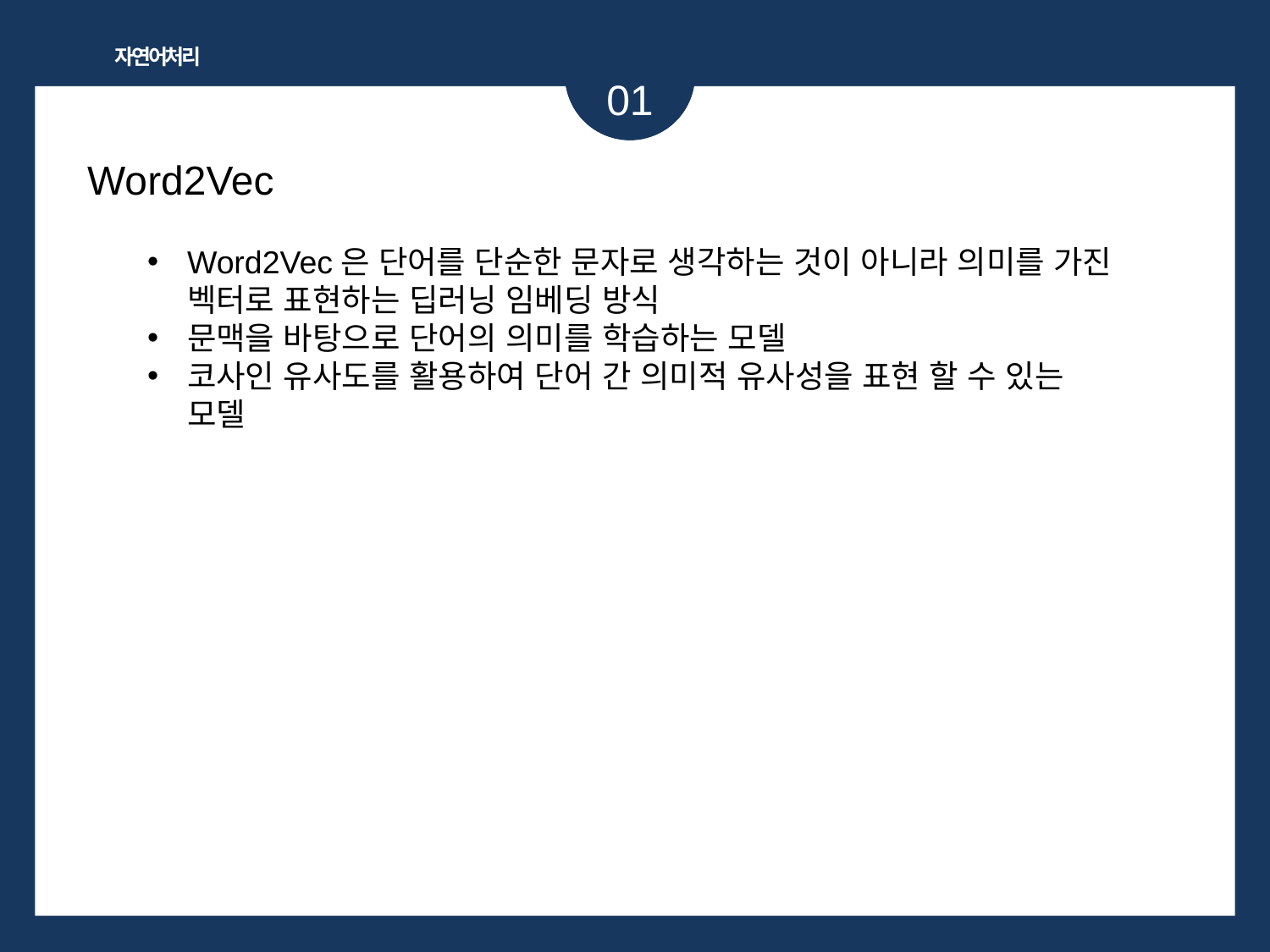

자연어처리
01
Word2Vec
Word2Vec은 단어를 단순한 문자로 생각하는 것이 아니라 의미를 가진 벡터로 표현하는 딥러닝 임베딩 방식
문맥을 바탕으로 단어의 의미를 학습하는 모델
코사인 유사도를 활용하여 단어 간 의미적 유사성을 표현 할 수 있는 모델